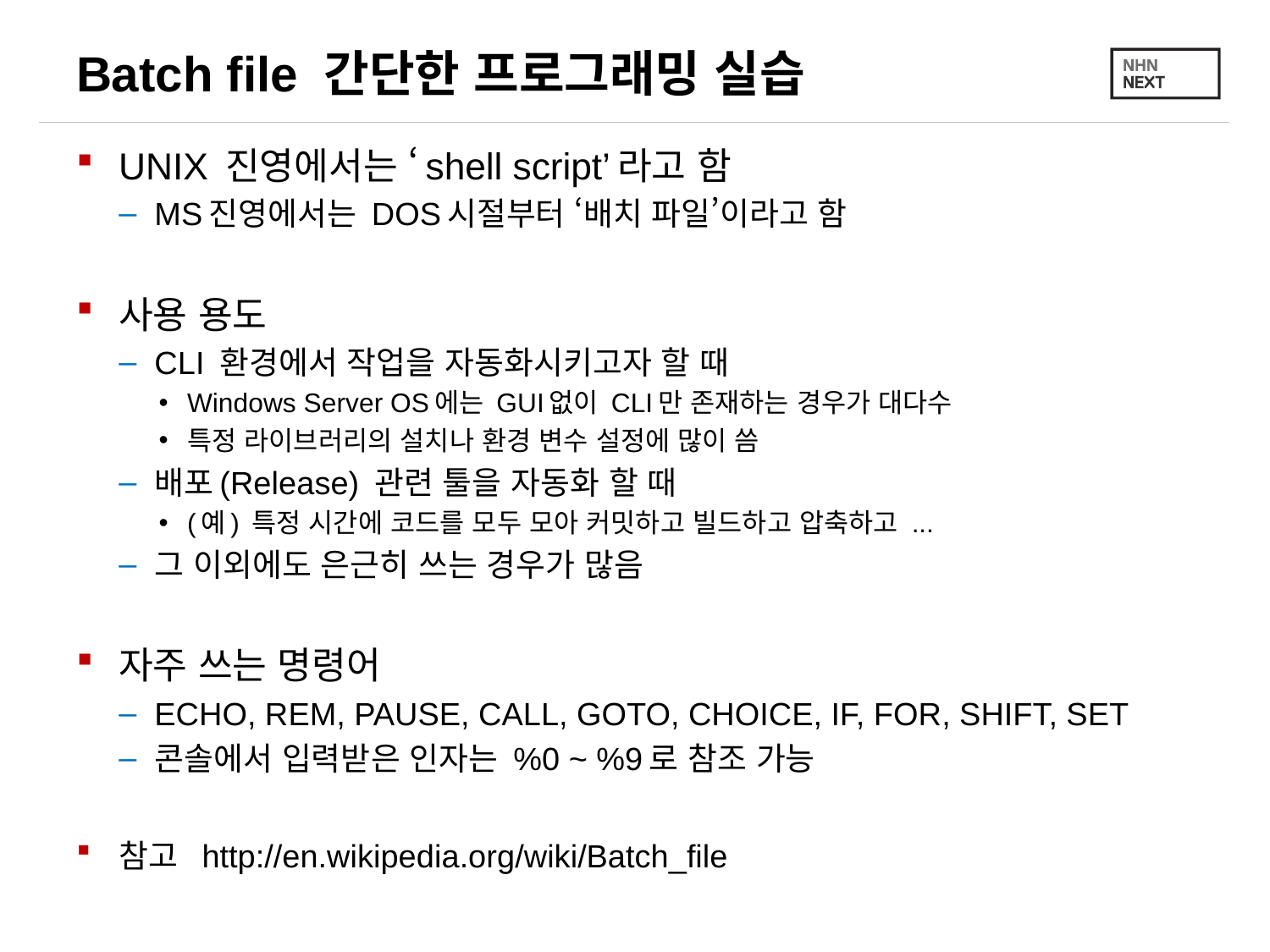

# Batch file 간단한 프로그래밍 실습
UNIX 진영에서는 ‘shell script’라고 함
MS진영에서는 DOS시절부터 ‘배치 파일’이라고 함

사용 용도
CLI 환경에서 작업을 자동화시키고자 할 때
Windows Server OS에는 GUI없이 CLI만 존재하는 경우가 대다수
특정 라이브러리의 설치나 환경 변수 설정에 많이 씀
배포(Release) 관련 툴을 자동화 할 때
(예) 특정 시간에 코드를 모두 모아 커밋하고 빌드하고 압축하고 ...
그 이외에도 은근히 쓰는 경우가 많음

자주 쓰는 명령어
ECHO, REM, PAUSE, CALL, GOTO, CHOICE, IF, FOR, SHIFT, SET
콘솔에서 입력받은 인자는 %0 ~ %9로 참조 가능

참고  http://en.wikipedia.org/wiki/Batch_file